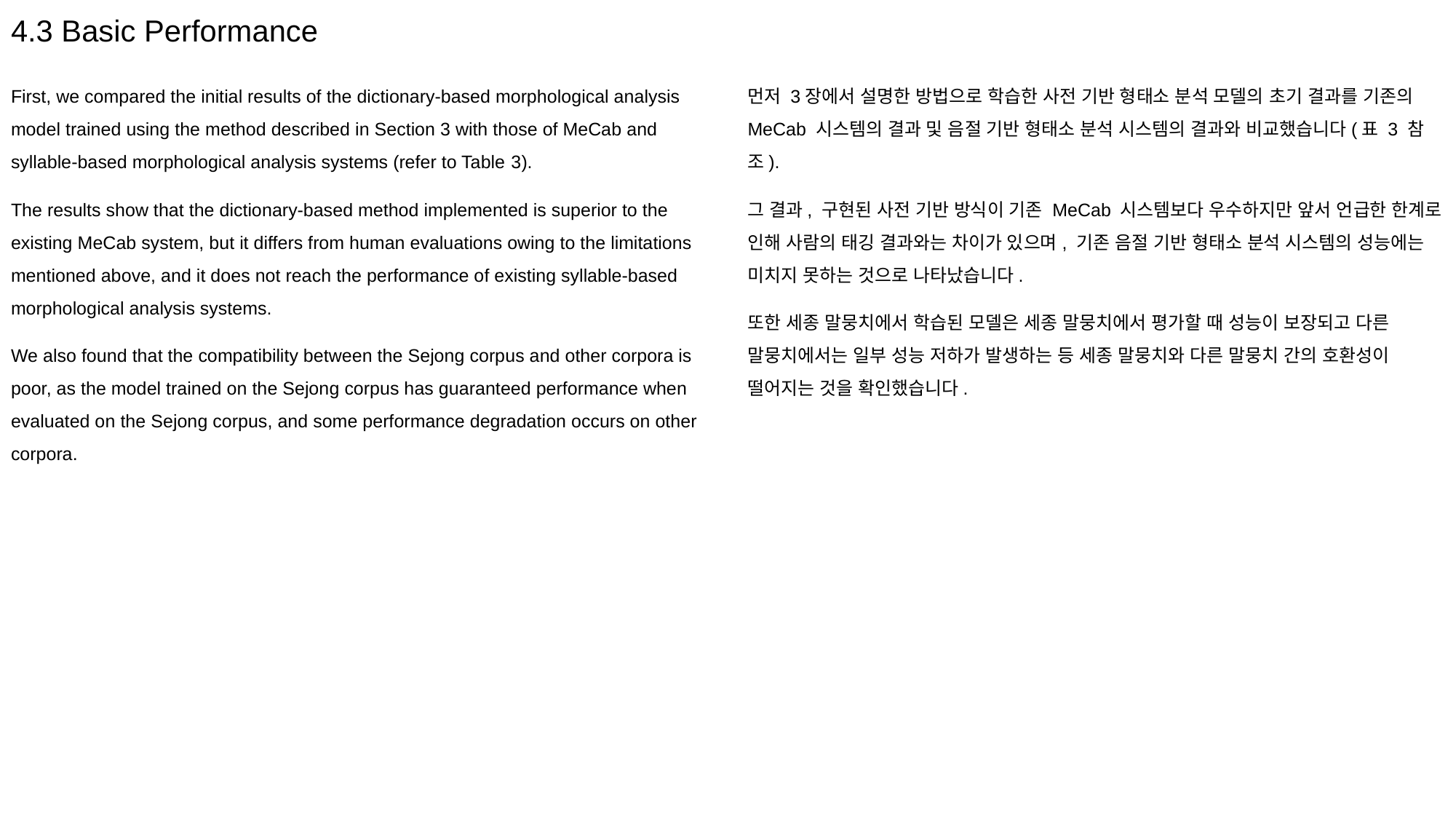

# 4.3 Basic Performance
First, we compared the initial results of the dictionary-based morphological analysis model trained using the method described in Section 3 with those of MeCab and syllable-based morphological analysis systems (refer to Table 3).
The results show that the dictionary-based method implemented is superior to the existing MeCab system, but it differs from human evaluations owing to the limitations mentioned above, and it does not reach the performance of existing syllable-based morphological analysis systems.
We also found that the compatibility between the Sejong corpus and other corpora is poor, as the model trained on the Sejong corpus has guaranteed performance when evaluated on the Sejong corpus, and some performance degradation occurs on other corpora.
먼저 3장에서 설명한 방법으로 학습한 사전 기반 형태소 분석 모델의 초기 결과를 기존의 MeCab 시스템의 결과 및 음절 기반 형태소 분석 시스템의 결과와 비교했습니다(표 3 참조).
그 결과, 구현된 사전 기반 방식이 기존 MeCab 시스템보다 우수하지만 앞서 언급한 한계로 인해 사람의 태깅 결과와는 차이가 있으며, 기존 음절 기반 형태소 분석 시스템의 성능에는 미치지 못하는 것으로 나타났습니다.
또한 세종 말뭉치에서 학습된 모델은 세종 말뭉치에서 평가할 때 성능이 보장되고 다른 말뭉치에서는 일부 성능 저하가 발생하는 등 세종 말뭉치와 다른 말뭉치 간의 호환성이 떨어지는 것을 확인했습니다.